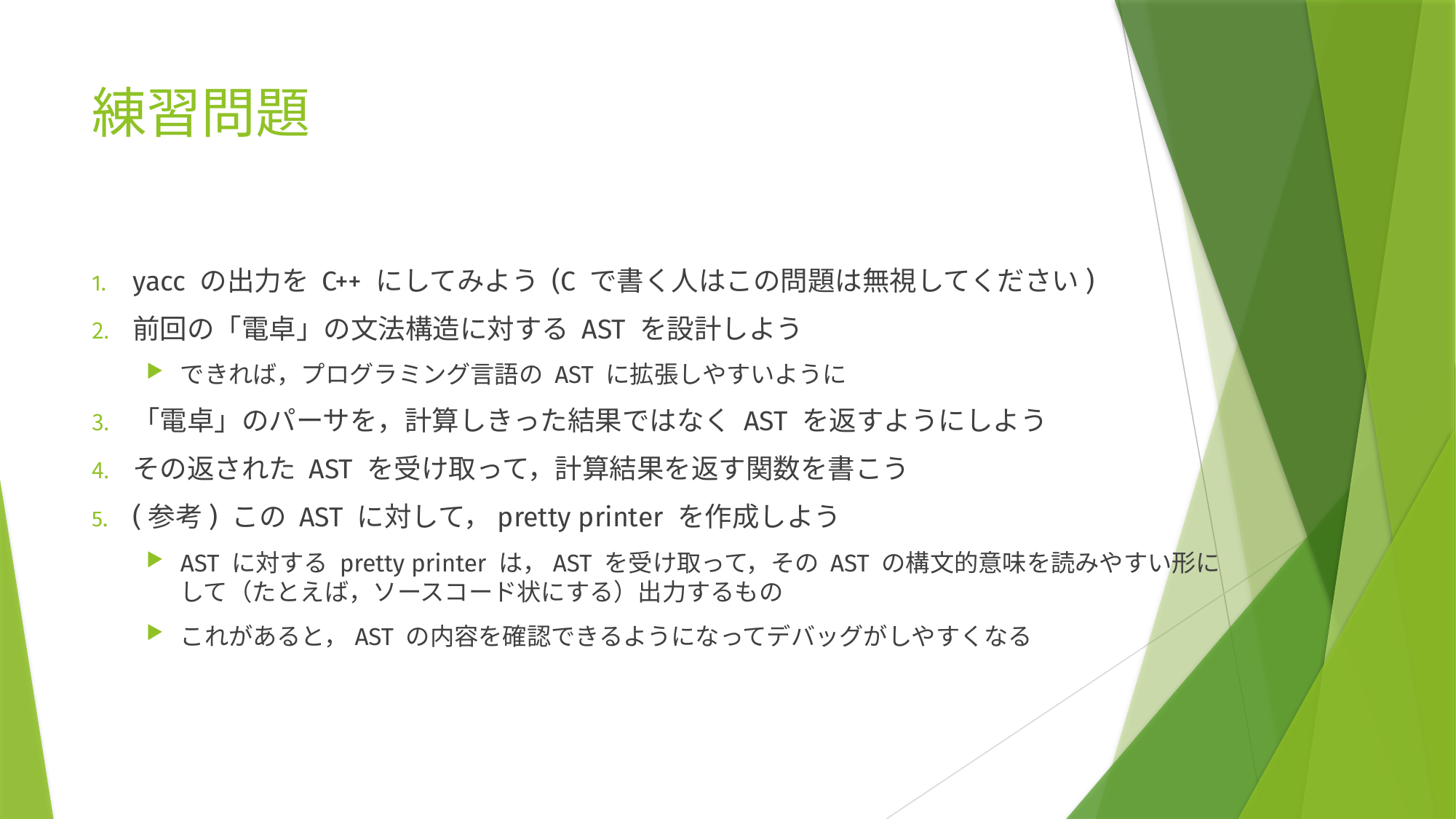

# 練習問題
yacc の出力を C++ にしてみよう (C で書く人はこの問題は無視してください)
前回の「電卓」の文法構造に対する AST を設計しよう
できれば，プログラミング言語の AST に拡張しやすいように
「電卓」のパーサを，計算しきった結果ではなく AST を返すようにしよう
その返された AST を受け取って，計算結果を返す関数を書こう
(参考) この AST に対して，pretty printer を作成しよう
AST に対する pretty printer は，AST を受け取って，その AST の構文的意味を読みやすい形にして（たとえば，ソースコード状にする）出力するもの
これがあると，AST の内容を確認できるようになってデバッグがしやすくなる